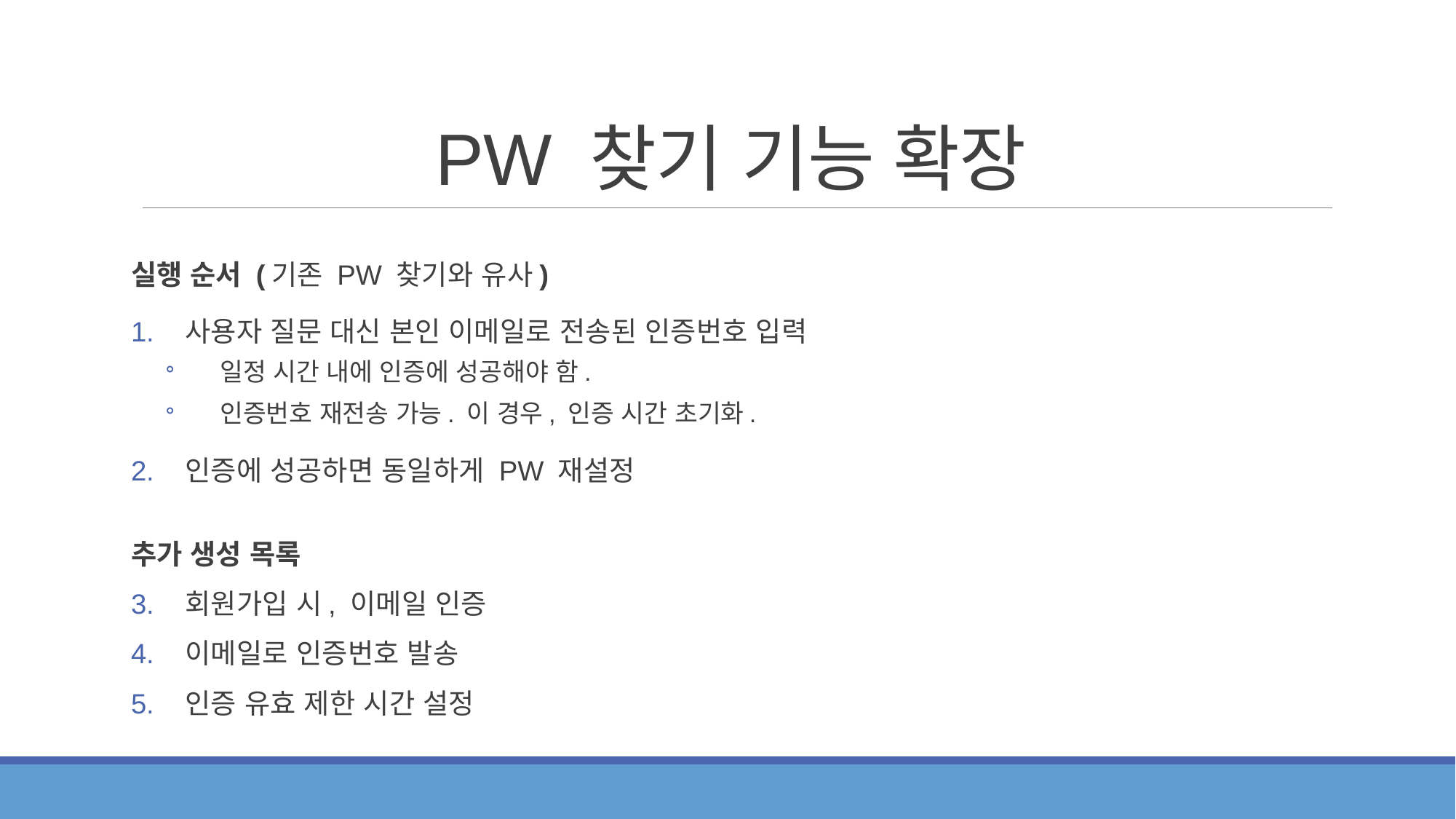

# PW 찾기 기능 확장
실행 순서 (기존 PW 찾기와 유사)
사용자 질문 대신 본인 이메일로 전송된 인증번호 입력
일정 시간 내에 인증에 성공해야 함.
인증번호 재전송 가능. 이 경우, 인증 시간 초기화.
인증에 성공하면 동일하게 PW 재설정

추가 생성 목록
회원가입 시, 이메일 인증
이메일로 인증번호 발송
인증 유효 제한 시간 설정